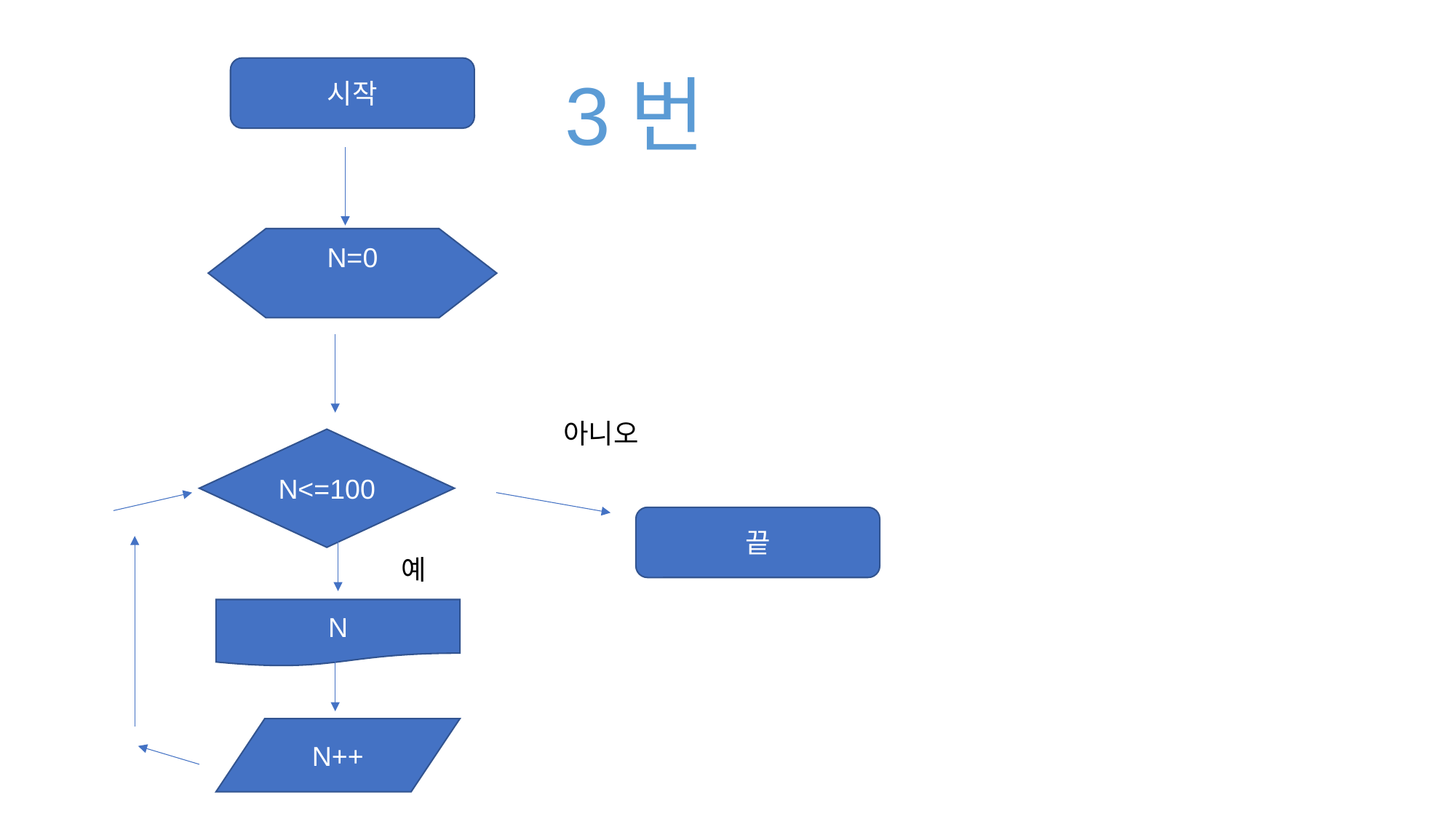

시작
3번
N=0

아니오
N<=100
끝
예
N
N++